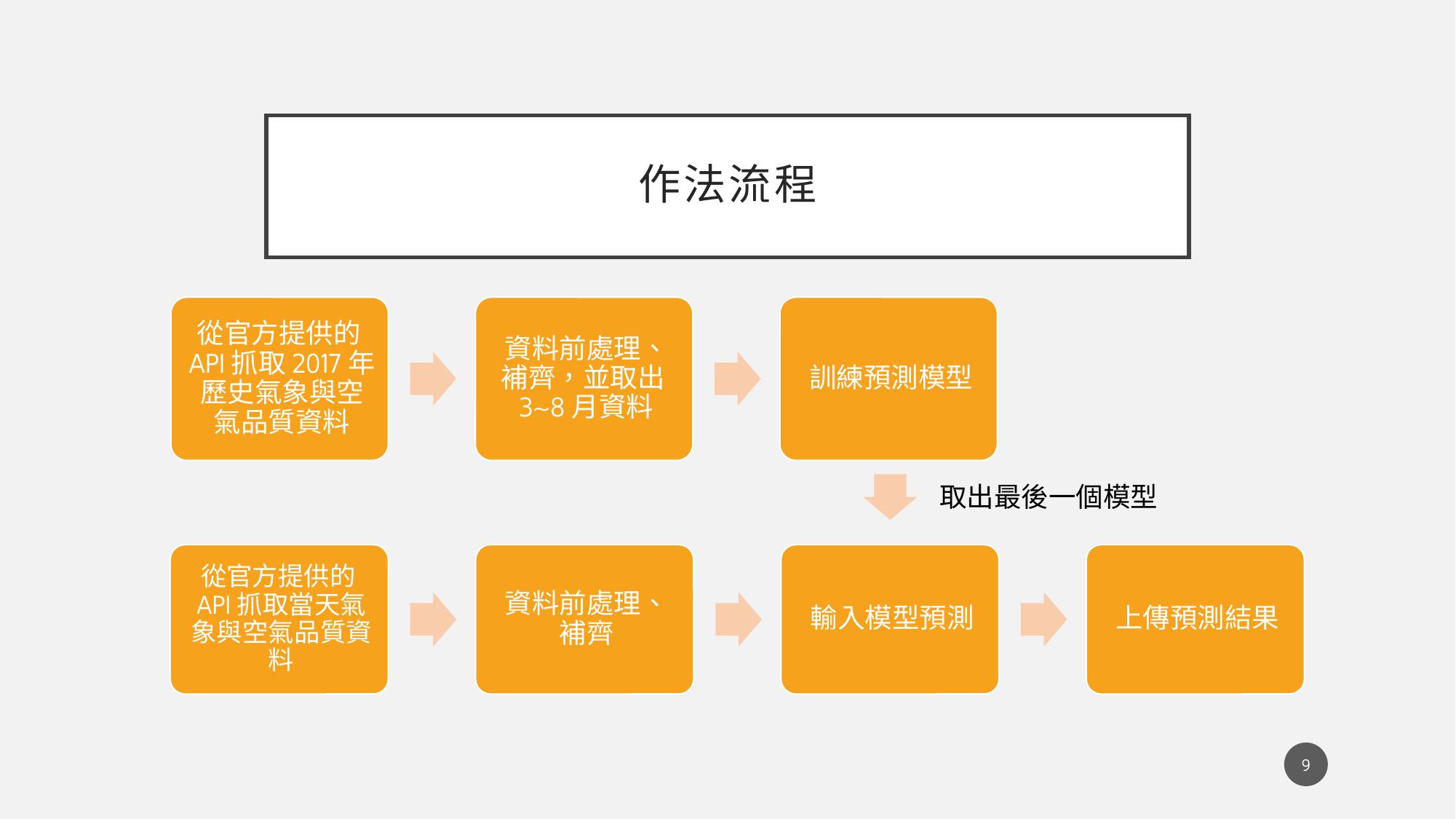

# 作法流程
從官方提供的API抓取2017年歷史氣象與空氣品質資料

資料前處理、補齊，並取出3~8月資料

訓練預測模型

取出最後一個模型
從官方提供的API抓取當天氣象與空氣品質資料

資料前處理、補齊

輸入模型預測

上傳預測結果
9